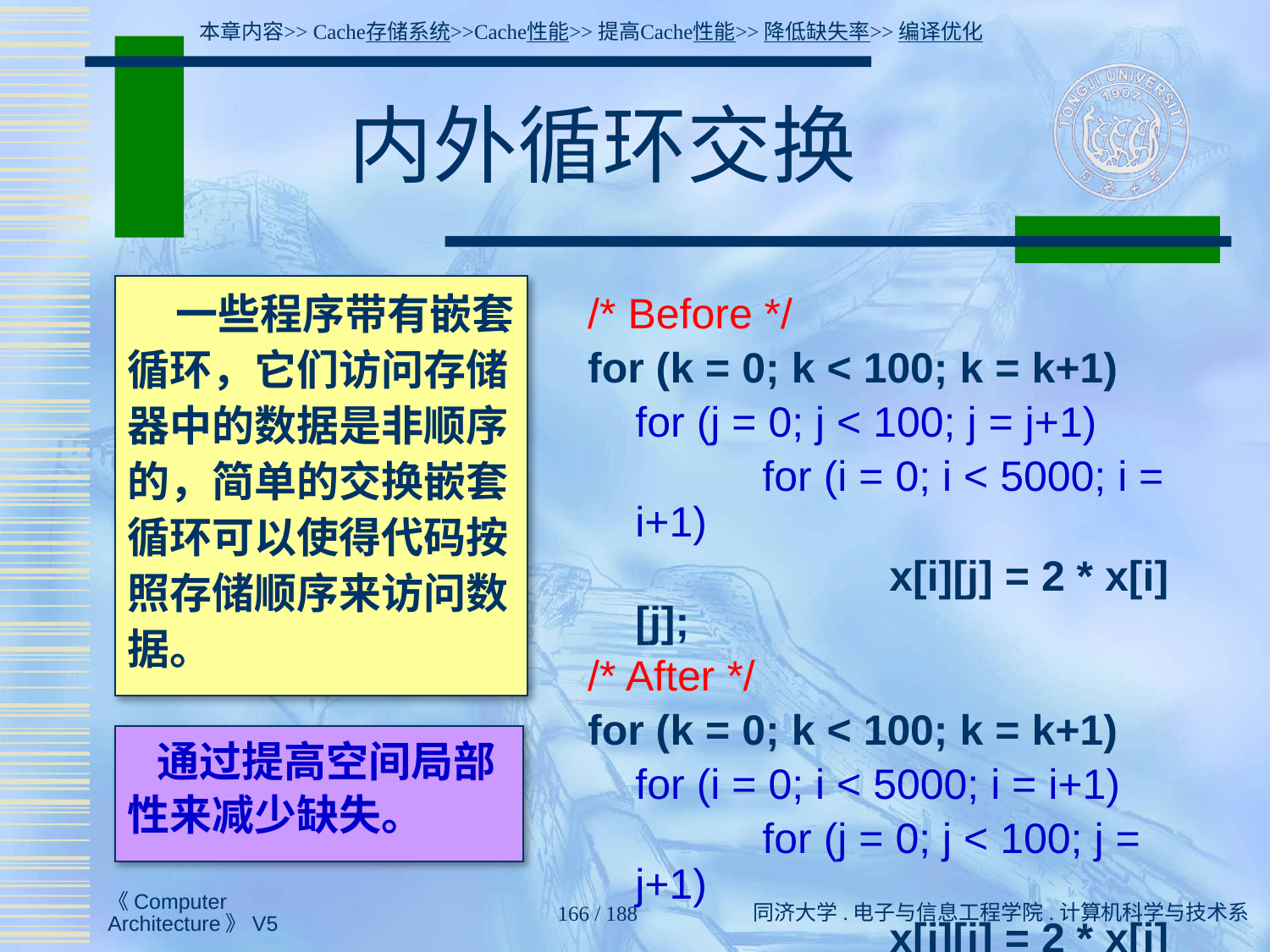

本章内容>> Cache存储系统>>Cache性能>>提高Cache性能>>降低缺失率>>编译优化
# 内外循环交换
    一些程序带有嵌套循环，它们访问存储器中的数据是非顺序的，简单的交换嵌套循环可以使得代码按照存储顺序来访问数据。
/* Before */
for (k = 0; k < 100; k = k+1)
	for (j = 0; j < 100; j = j+1)
		for (i = 0; i < 5000; i = i+1)
			x[i][j] = 2 * x[i][j];
/* After */
for (k = 0; k < 100; k = k+1)
	for (i = 0; i < 5000; i = i+1)
		for (j = 0; j < 100; j = j+1)
			x[i][j] = 2 * x[i][j];
  通过提高空间局部性来减少缺失。